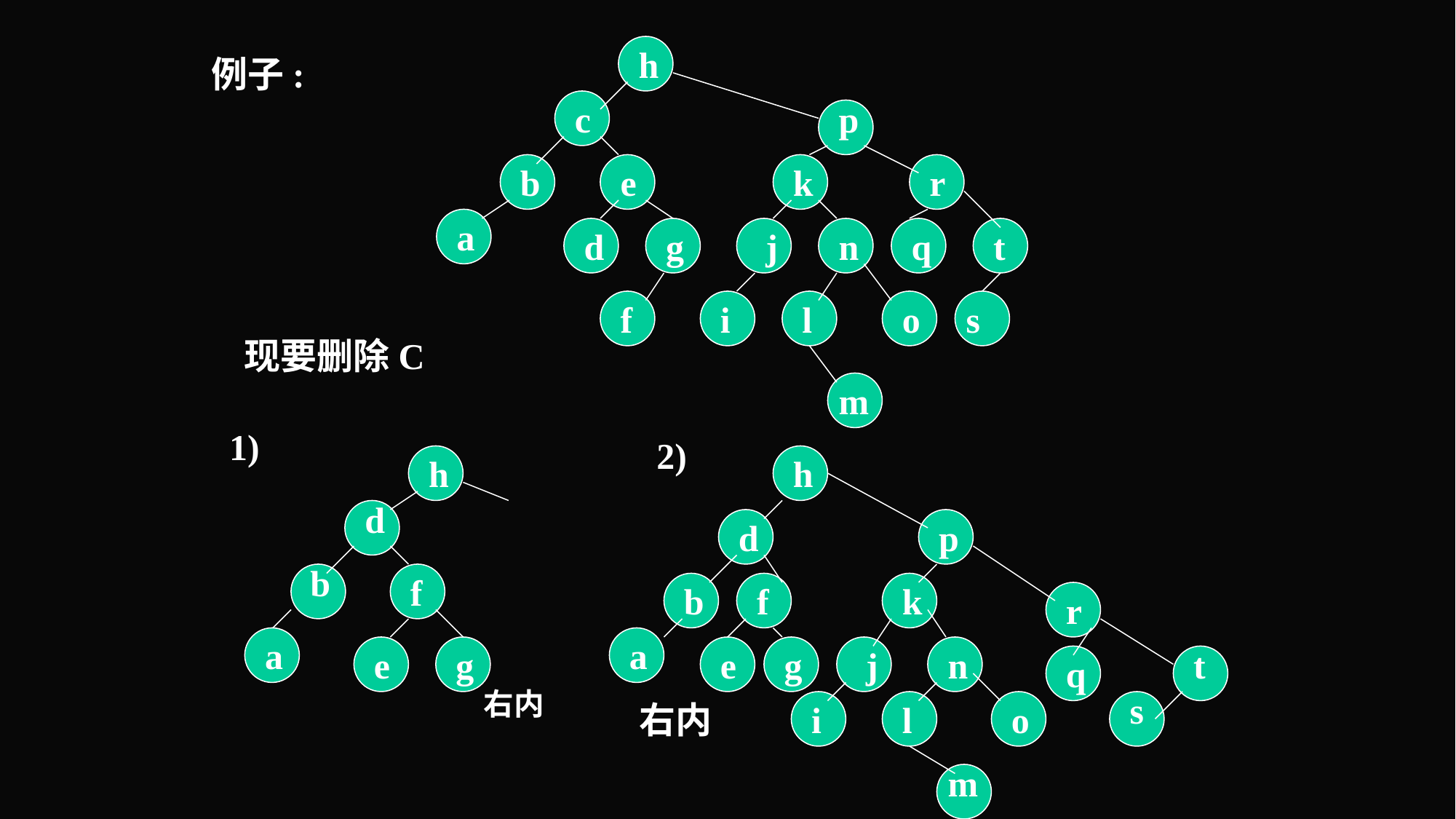

h

c
p

b

e

k

r

a

d

g

j

n

q

t

f

i

l

o

s

m
例子:
现要删除C
1)

h

d

b

f

a

e

g
右内

2)

h

d

p

b

f

k

r

a

e

g

j

n
t

q

s
右内

i

l

o

m